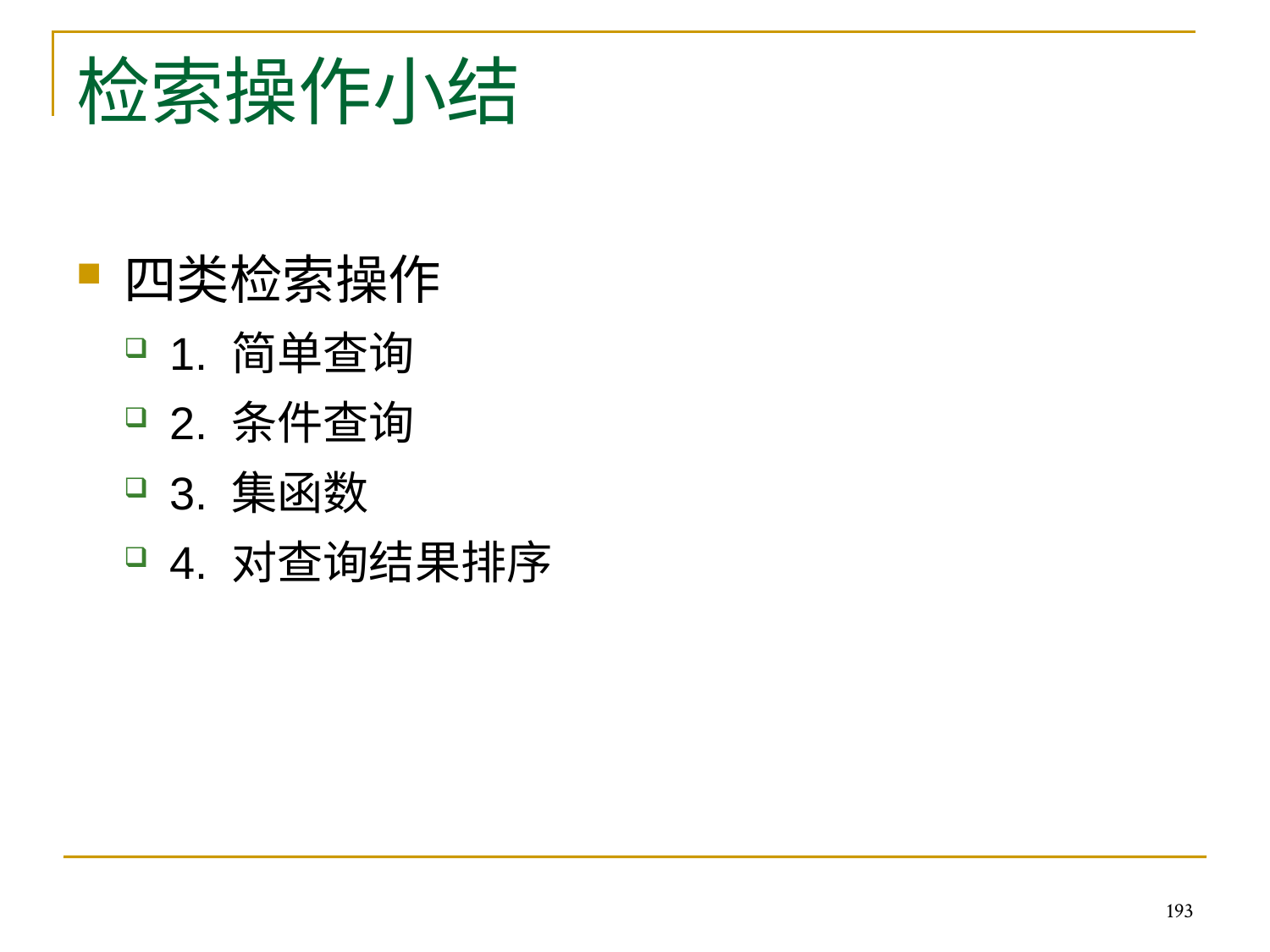

# 检索操作小结
四类检索操作
1. 简单查询
2. 条件查询
3. 集函数
4. 对查询结果排序
193